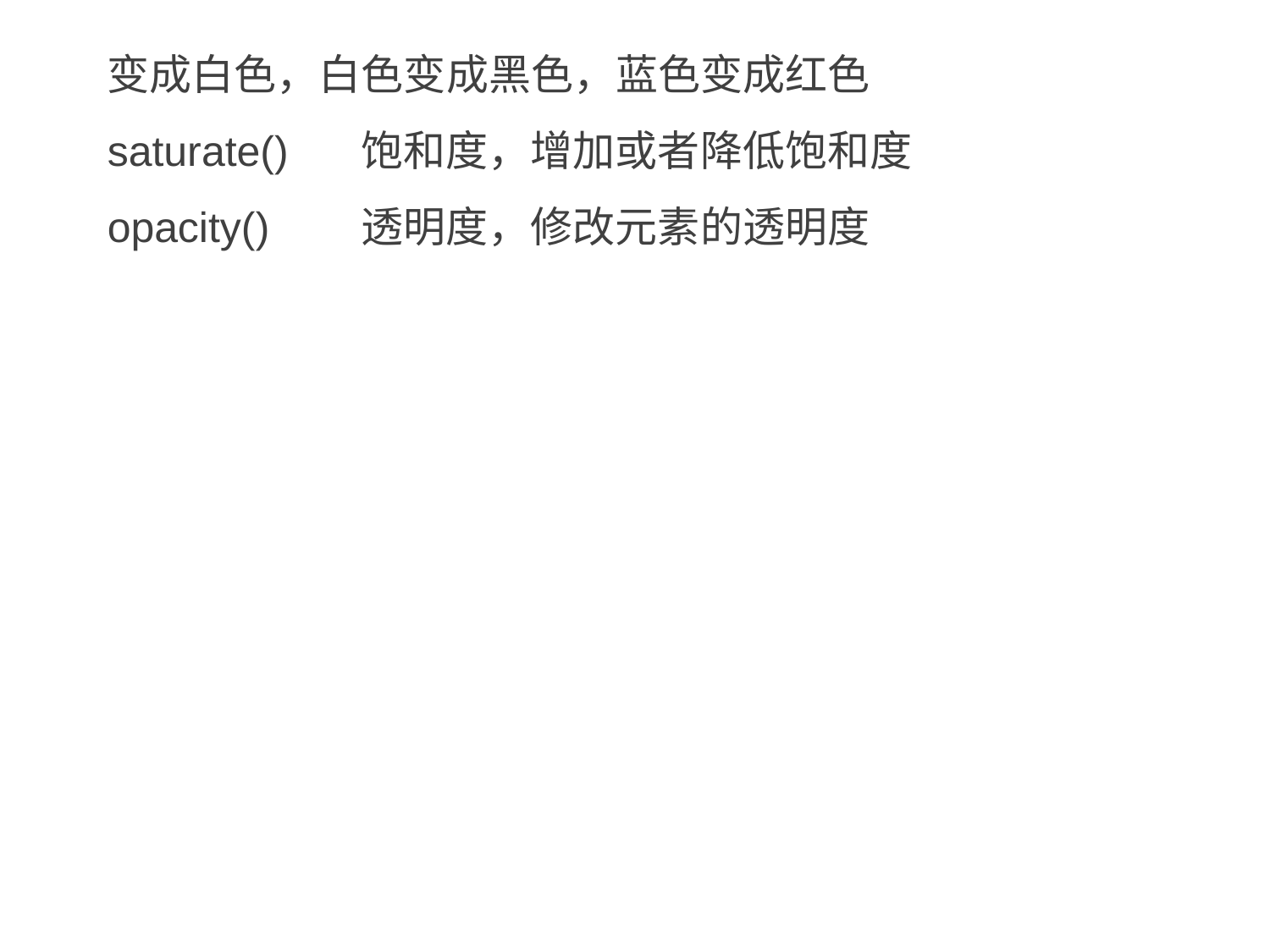

变成白色，白色变成黑色，蓝色变成红色
saturate()	饱和度，增加或者降低饱和度
opacity()	透明度，修改元素的透明度